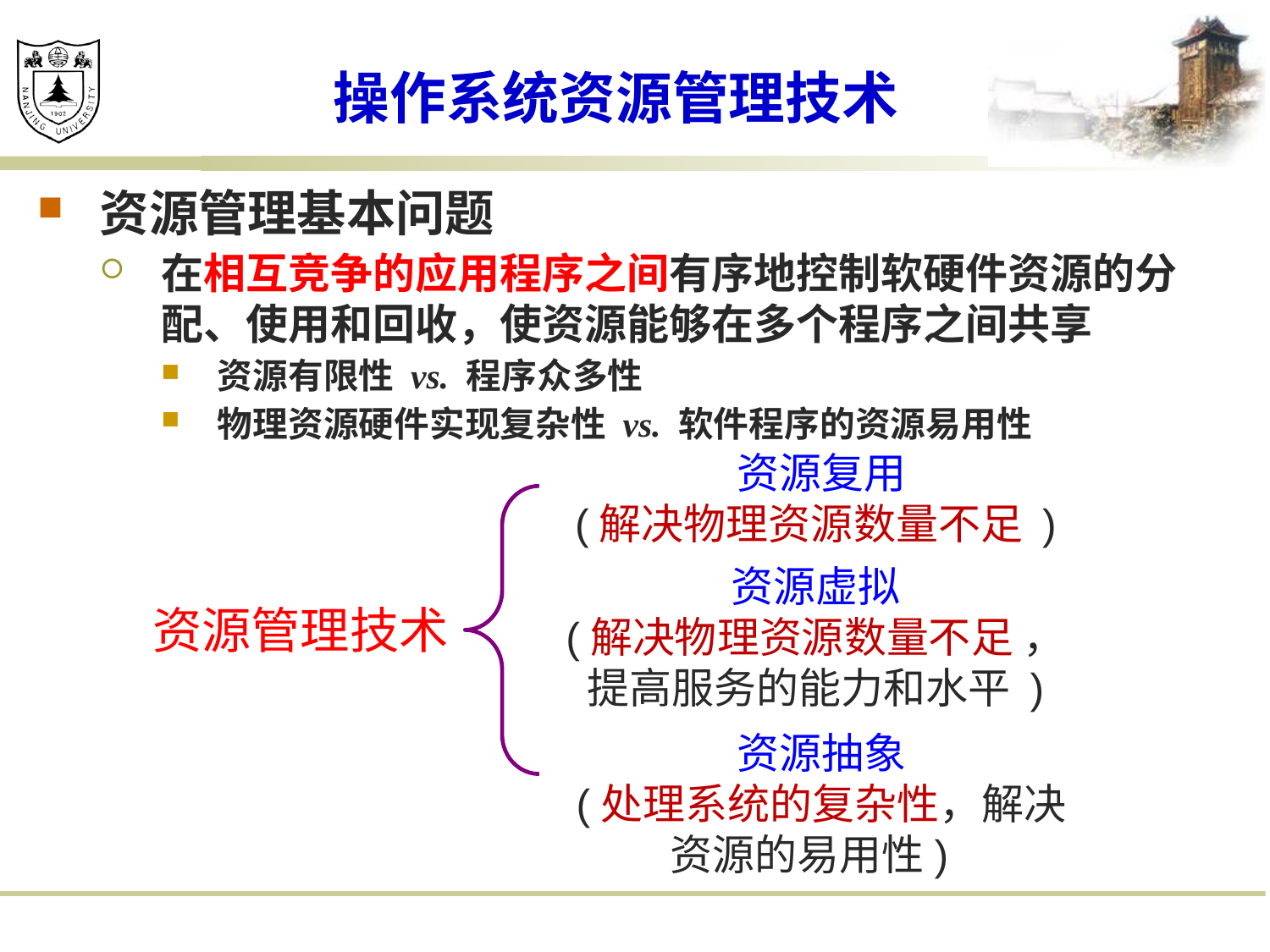

# 操作系统资源管理技术
资源管理基本问题
在相互竞争的应用程序之间有序地控制软硬件资源的分配、使用和回收，使资源能够在多个程序之间共享
资源有限性 vs. 程序众多性
物理资源硬件实现复杂性 vs. 软件程序的资源易用性
资源复用
(解决物理资源数量不足 )

资源虚拟
(解决物理资源数量不足 ，
提高服务的能力和水平 )
资源管理技术
资源抽象
(处理系统的复杂性，解决
资源的易用性)
8